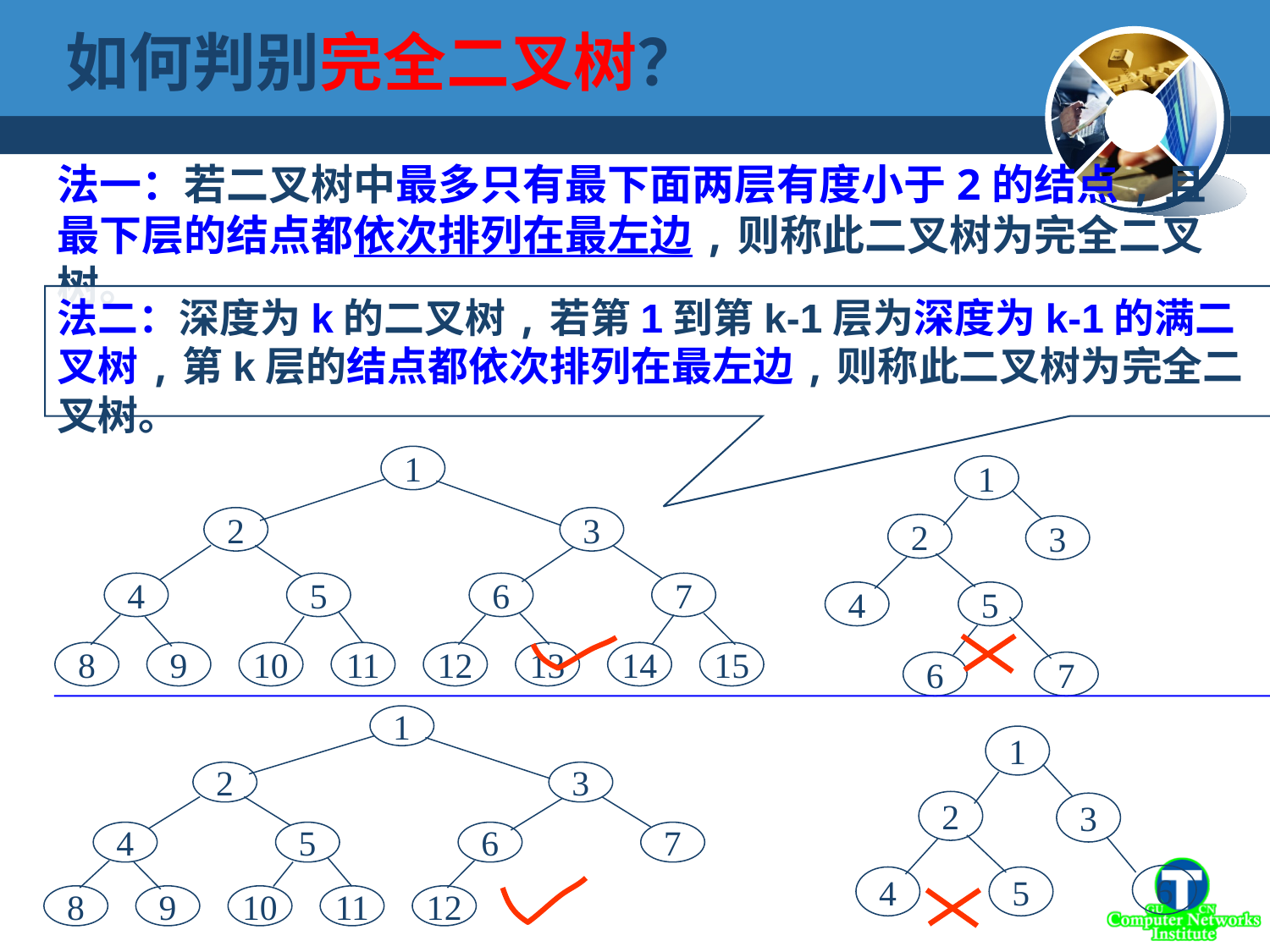

如何判别完全二叉树？
法一：若二叉树中最多只有最下面两层有度小于2的结点,且最下层的结点都依次排列在最左边,则称此二叉树为完全二叉树。
法二：深度为k的二叉树,若第1到第k-1层为深度为k-1的满二叉树,第k层的结点都依次排列在最左边,则称此二叉树为完全二叉树。
1

2
3

4
5
6
7

8
9
10
11
12
13
14
15
1

2
3

4
5

6
7

1

2
3

4
5
6
7

8
9
10
11
12
1

2
3

6
4
5
27